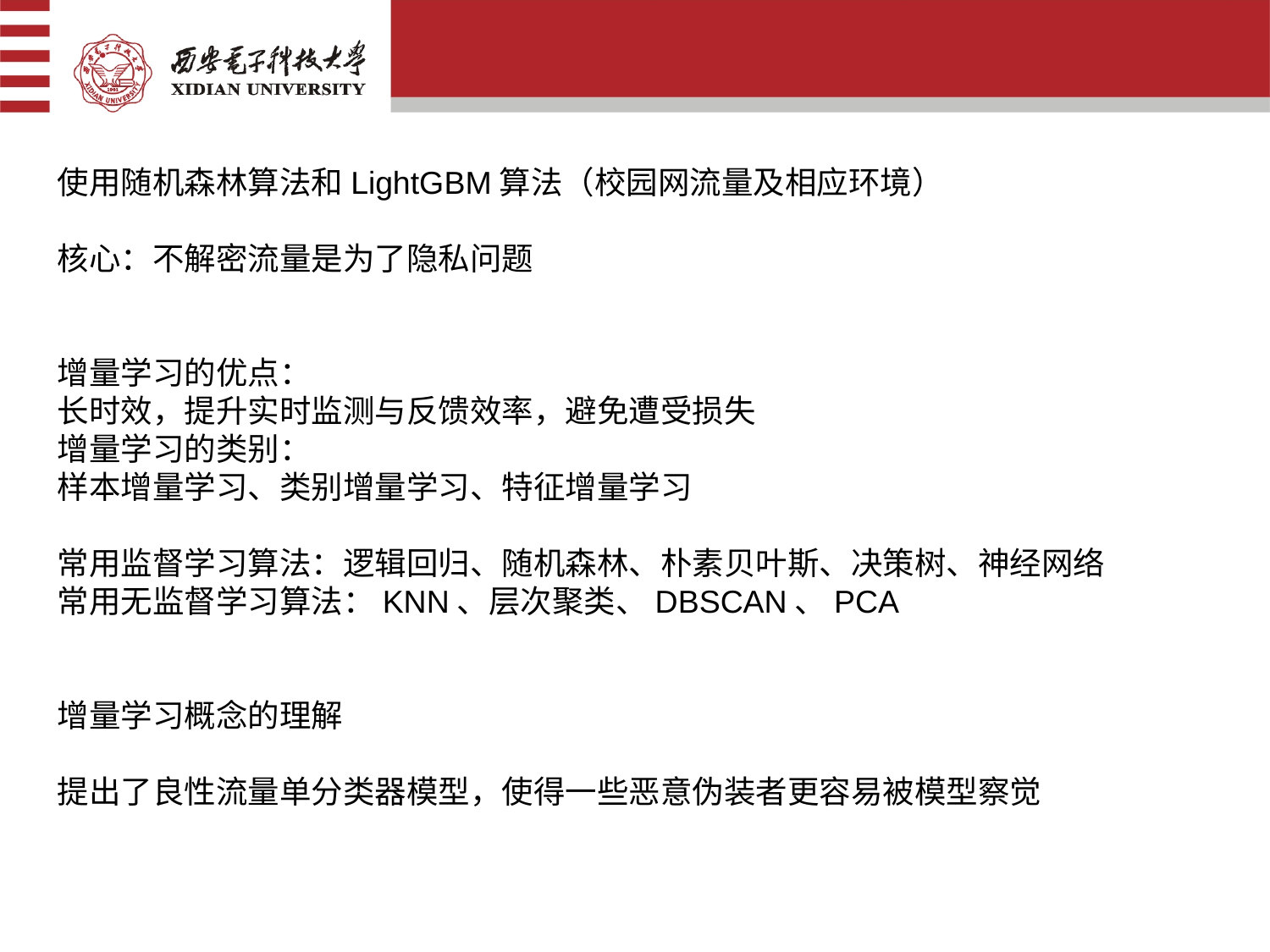

使用随机森林算法和LightGBM算法（校园网流量及相应环境）

核心：不解密流量是为了隐私问题

增量学习的优点：
长时效，提升实时监测与反馈效率，避免遭受损失
增量学习的类别：
样本增量学习、类别增量学习、特征增量学习

常用监督学习算法：逻辑回归、随机森林、朴素贝叶斯、决策树、神经网络
常用无监督学习算法：KNN、层次聚类、DBSCAN、PCA

增量学习概念的理解

提出了良性流量单分类器模型，使得一些恶意伪装者更容易被模型察觉